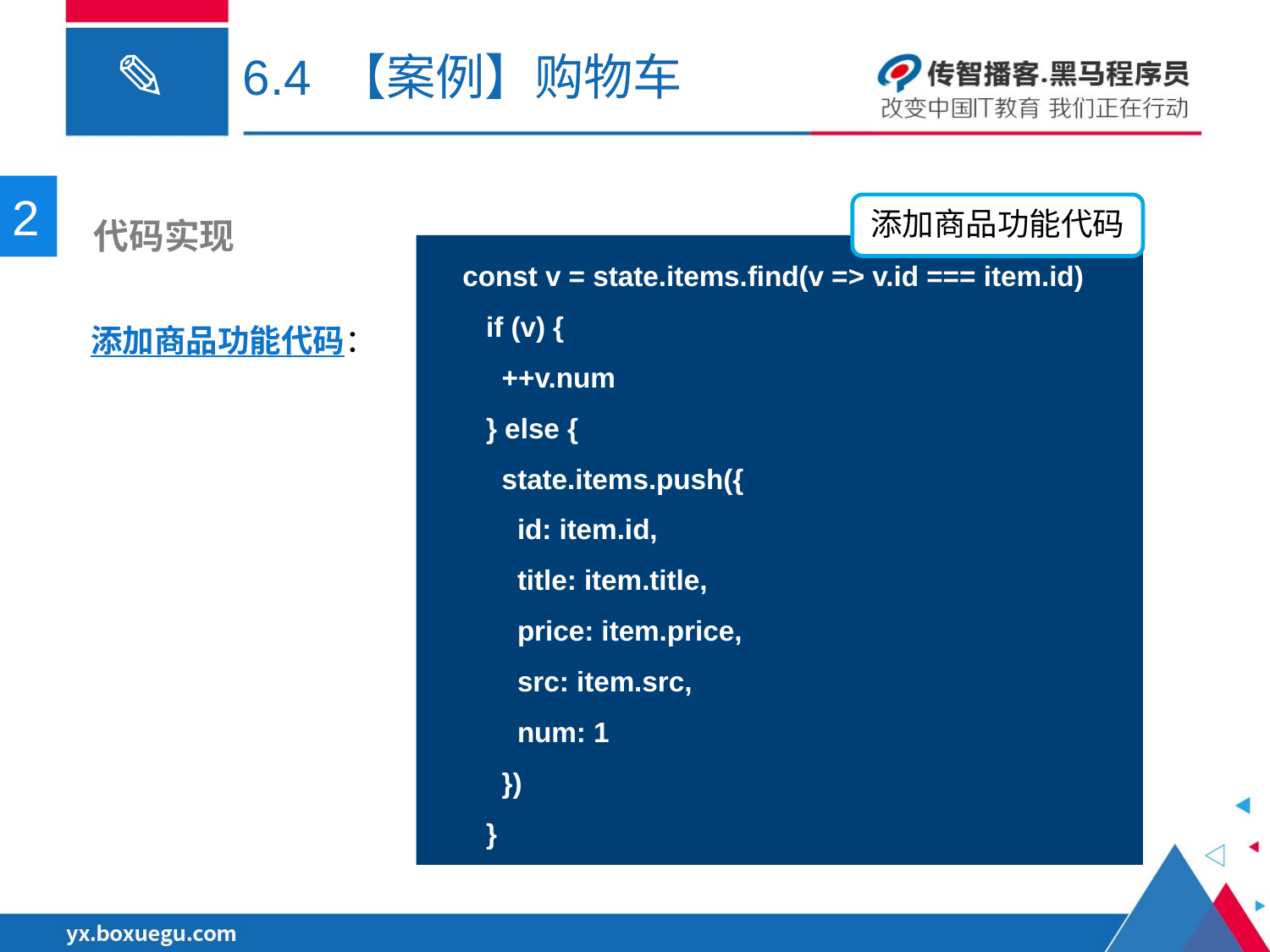

6.4 【案例】购物车

2
添加商品功能代码
  代码实现

 const v = state.items.find(v => v.id === item.id)
    if (v) {
      ++v.num
    } else {
      state.items.push({
        id: item.id,
        title: item.title,
        price: item.price,
        src: item.src,
        num: 1
      })
    }
添加商品功能代码：